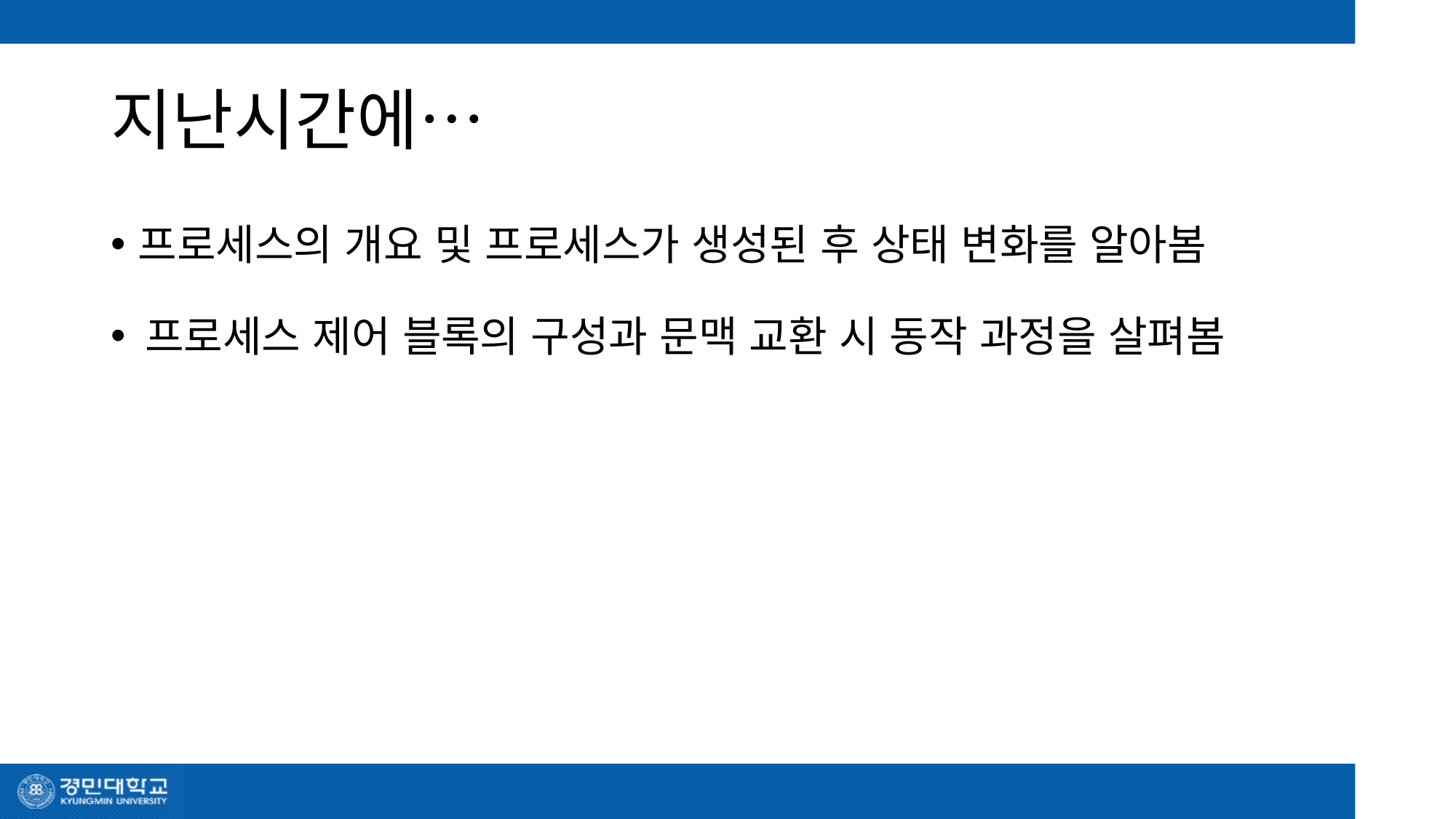

# 지난시간에…
프로세스의 개요 및 프로세스가 생성된 후 상태 변화를 알아봄
프로세스 제어 블록의 구성과 문맥 교환 시 동작 과정을 살펴봄